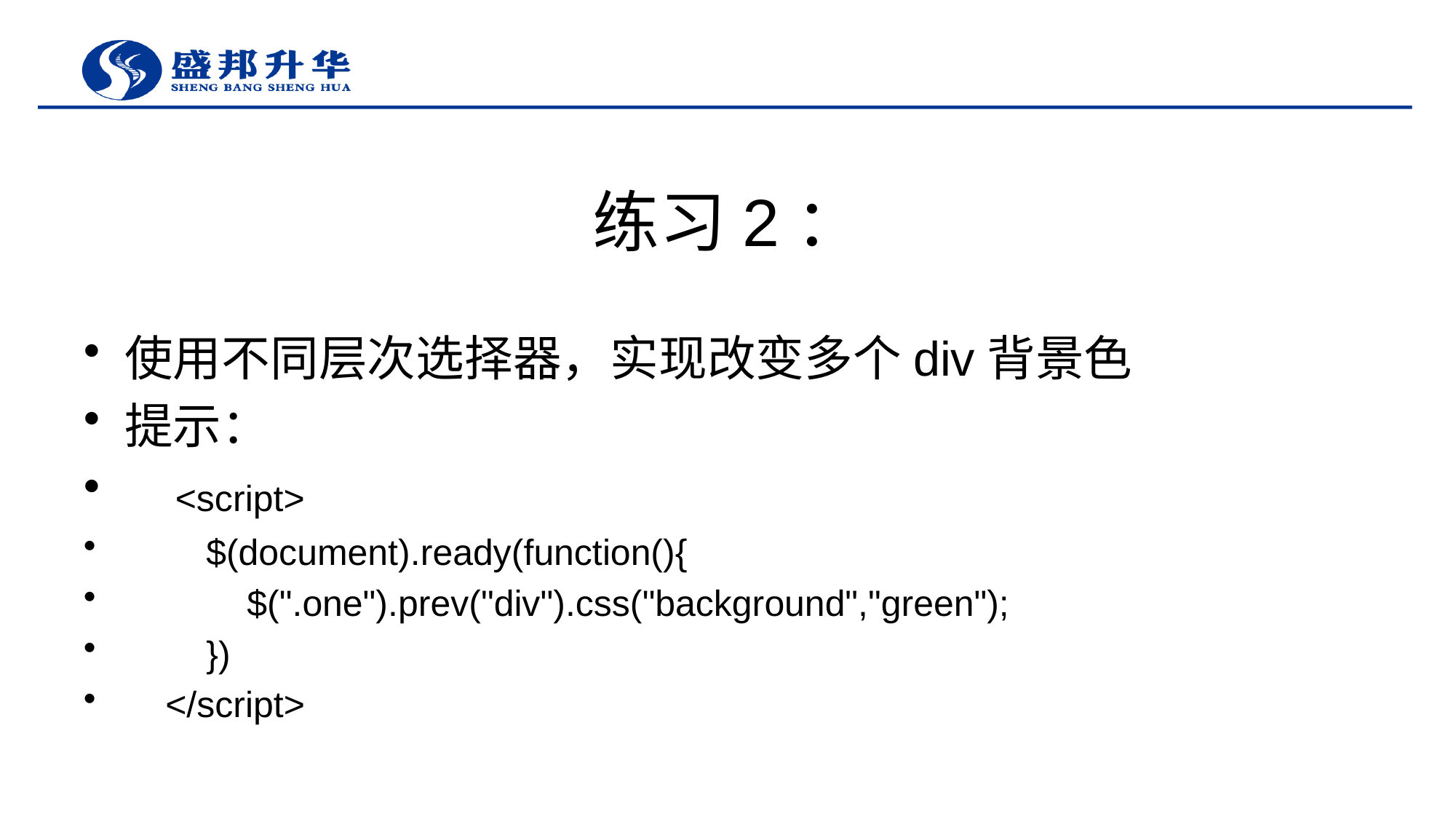

# 练习2：
使用不同层次选择器，实现改变多个div背景色
提示：
    <script>
        $(document).ready(function(){
            $(".one").prev("div").css("background","green");
        })
    </script>